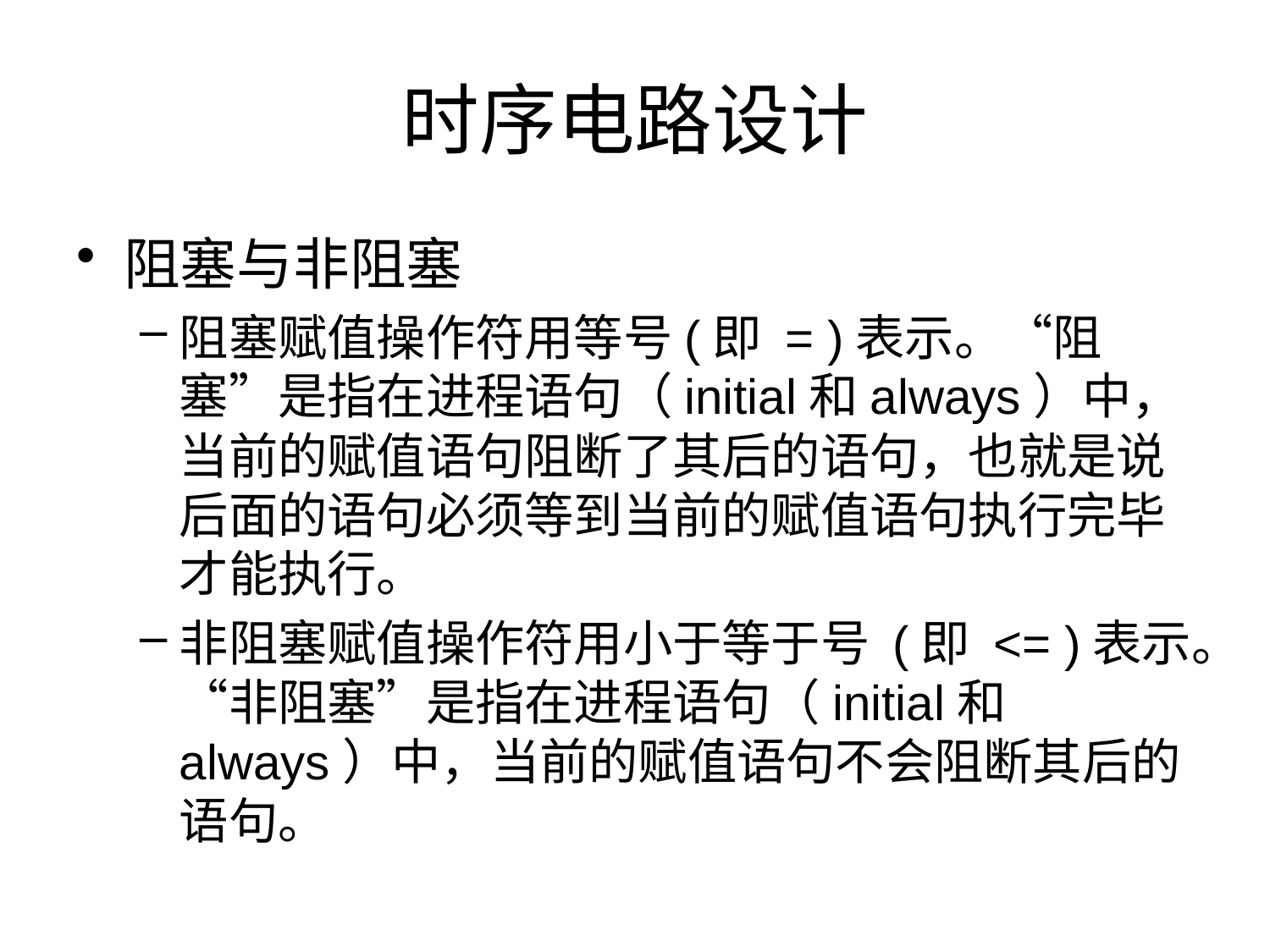

# 时序电路设计
阻塞与非阻塞
阻塞赋值操作符用等号(即 = )表示。“阻塞”是指在进程语句（initial和always）中，当前的赋值语句阻断了其后的语句，也就是说后面的语句必须等到当前的赋值语句执行完毕才能执行。
非阻塞赋值操作符用小于等于号 (即 <= )表示。“非阻塞”是指在进程语句（initial和always）中，当前的赋值语句不会阻断其后的语句。